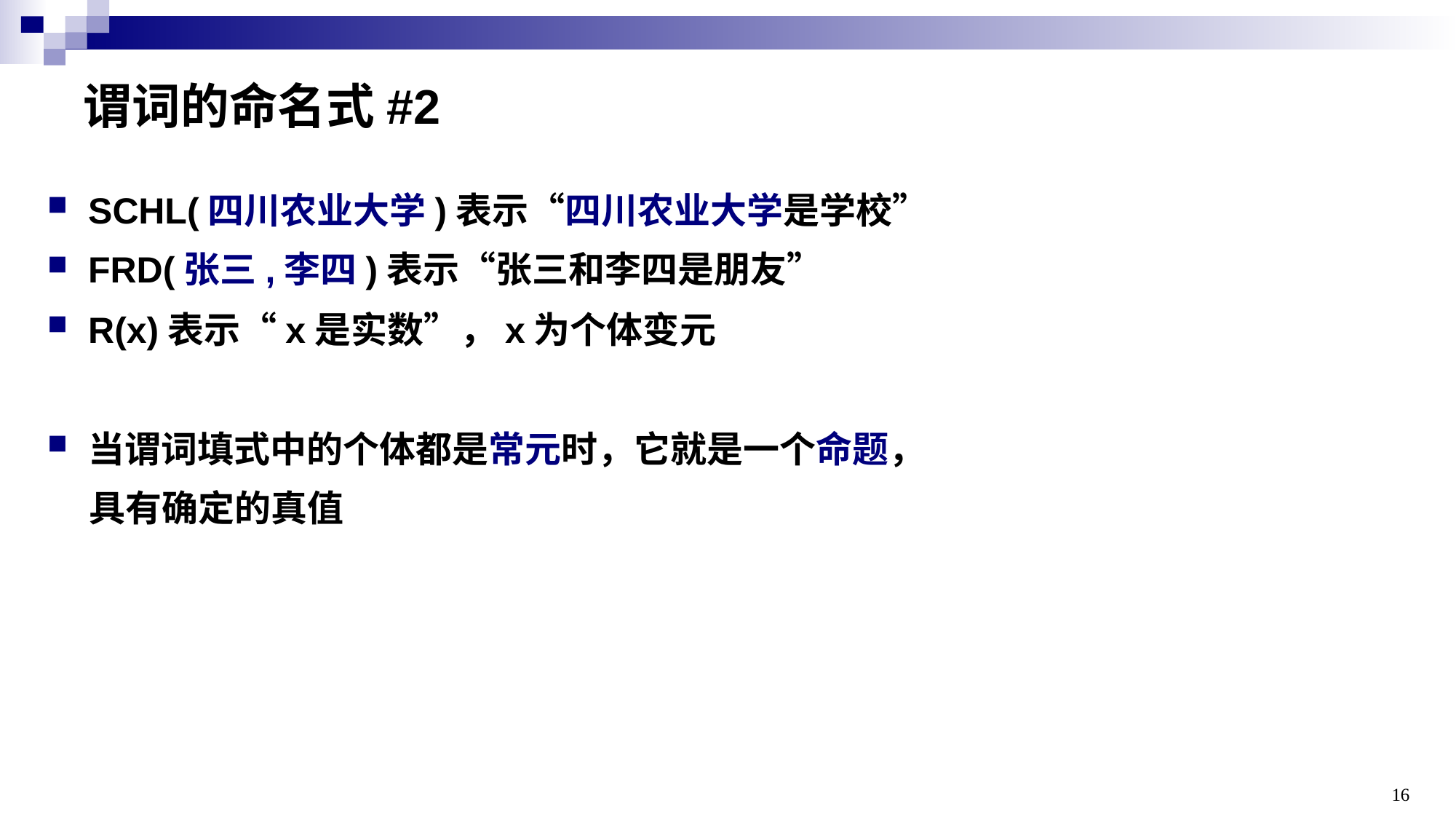

# 谓词的命名式#2
SCHL(四川农业大学)表示“四川农业大学是学校”
FRD(张三,李四)表示“张三和李四是朋友”
R(x)表示“x是实数”，x为个体变元

当谓词填式中的个体都是常元时，它就是一个命题，
    具有确定的真值

16